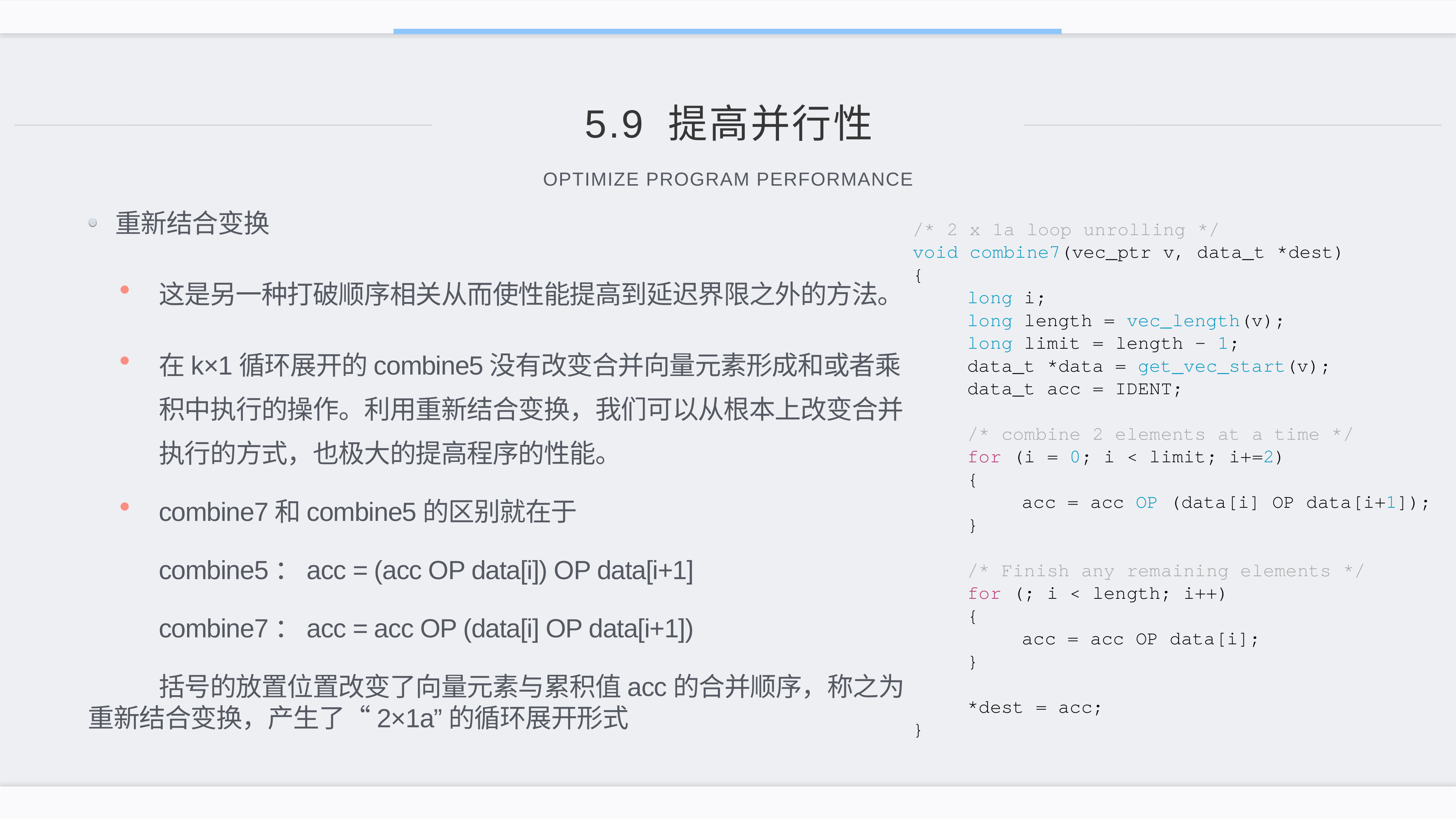

# 5.9 提高并行性
Optimize program performance
重新结合变换
这是另一种打破顺序相关从而使性能提高到延迟界限之外的方法。
在k×1循环展开的combine5没有改变合并向量元素形成和或者乘积中执行的操作。利用重新结合变换，我们可以从根本上改变合并执行的方式，也极大的提高程序的性能。
combine7和combine5的区别就在于
combine5：acc = (acc OP data[i]) OP data[i+1]
combine7：acc = acc OP (data[i] OP data[i+1])
括号的放置位置改变了向量元素与累积值acc的合并顺序，称之为重新结合变换，产生了“2×1a”的循环展开形式
/* 2 x 1a loop unrolling */
void combine7(vec_ptr v, data_t *dest)
{
	long i;
	long length = vec_length(v);
	long limit = length - 1;
	data_t *data = get_vec_start(v);
	data_t acc = IDENT;

	/* combine 2 elements at a time */
	for (i = 0; i < limit; i+=2)
	{
		acc = acc OP (data[i] OP data[i+1]);
	}

	/* Finish any remaining elements */
	for (; i < length; i++)
	{
		acc = acc OP data[i];
	}

	*dest = acc;
}